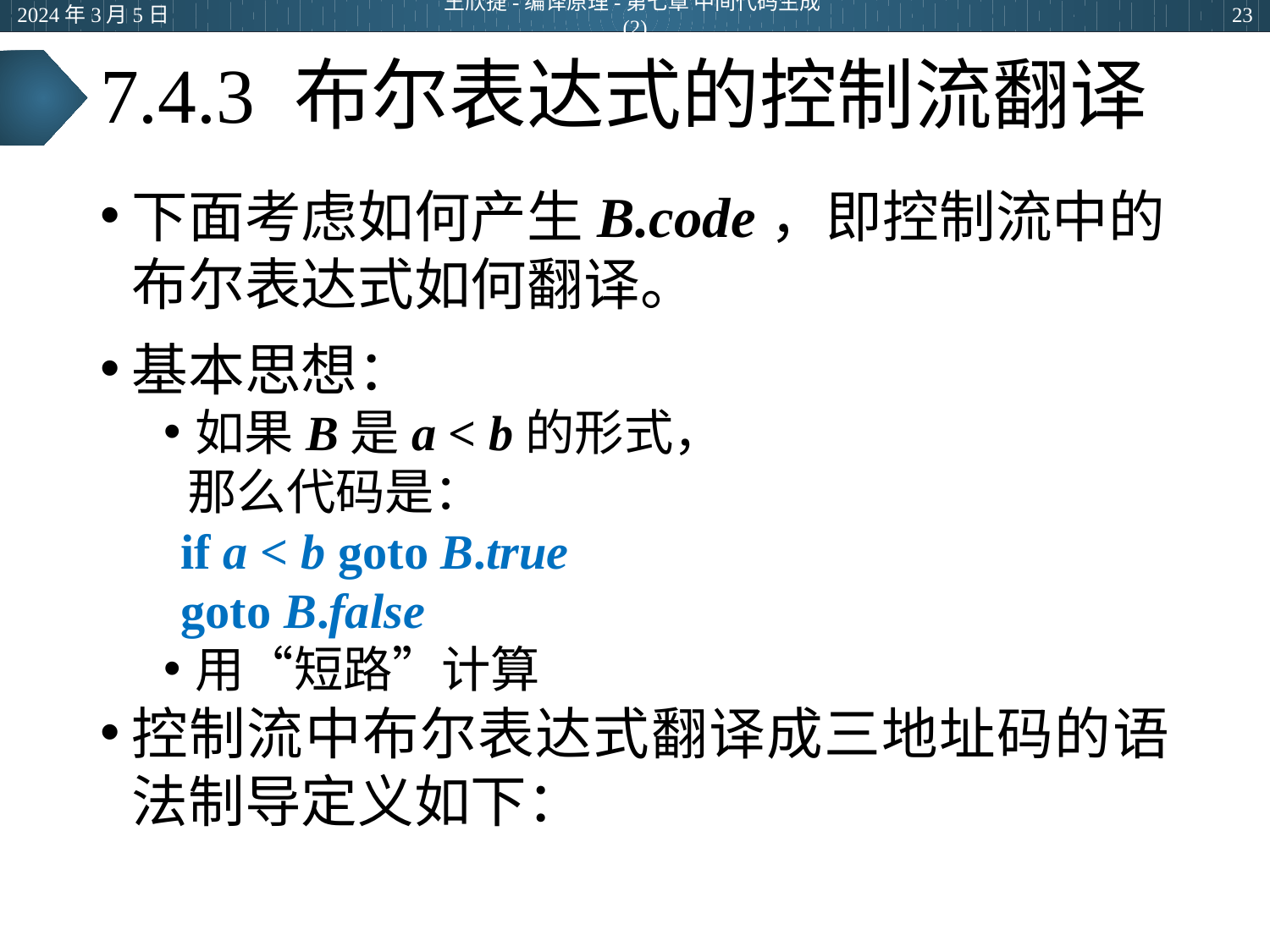

2024年3月5日
王欣捷-编译原理-第七章 中间代码生成(2)
23
# 7.4.3 布尔表达式的控制流翻译
下面考虑如何产生B.code，即控制流中的布尔表达式如何翻译。
基本思想：
如果B是a < b的形式，
	    那么代码是：
	    if a < b goto B.true
	    goto B.false
用“短路”计算
控制流中布尔表达式翻译成三地址码的语法制导定义如下：